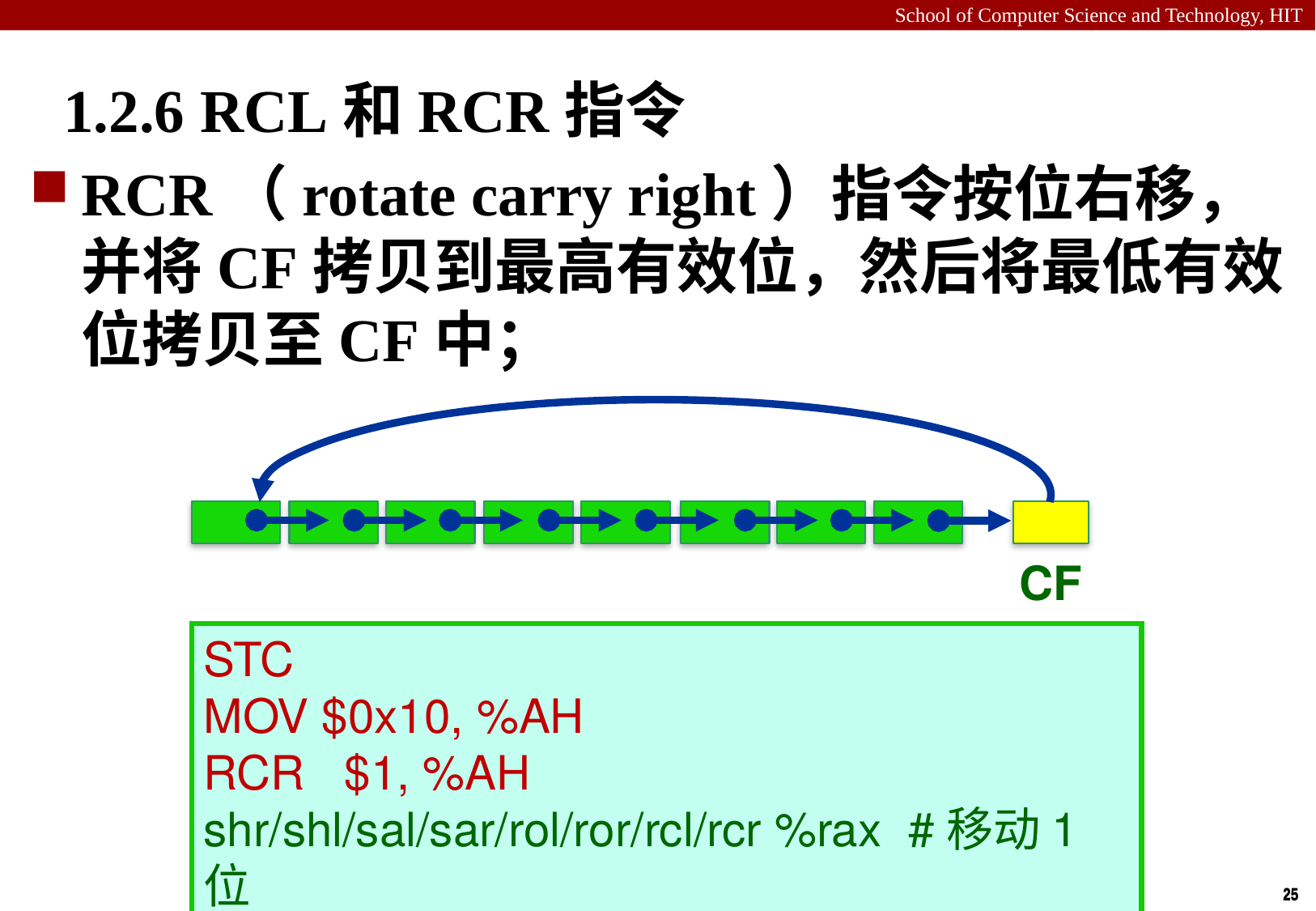

# 1.2.6 RCL和RCR指令
RCR（rotate carry right）指令按位右移，并将CF拷贝到最高有效位，然后将最低有效位拷贝至CF中；
CF

STC
MOV $0x10, %AH
RCR   $1, %AH
shr/shl/sal/sar/rol/ror/rcl/rcr %rax  #移动1位